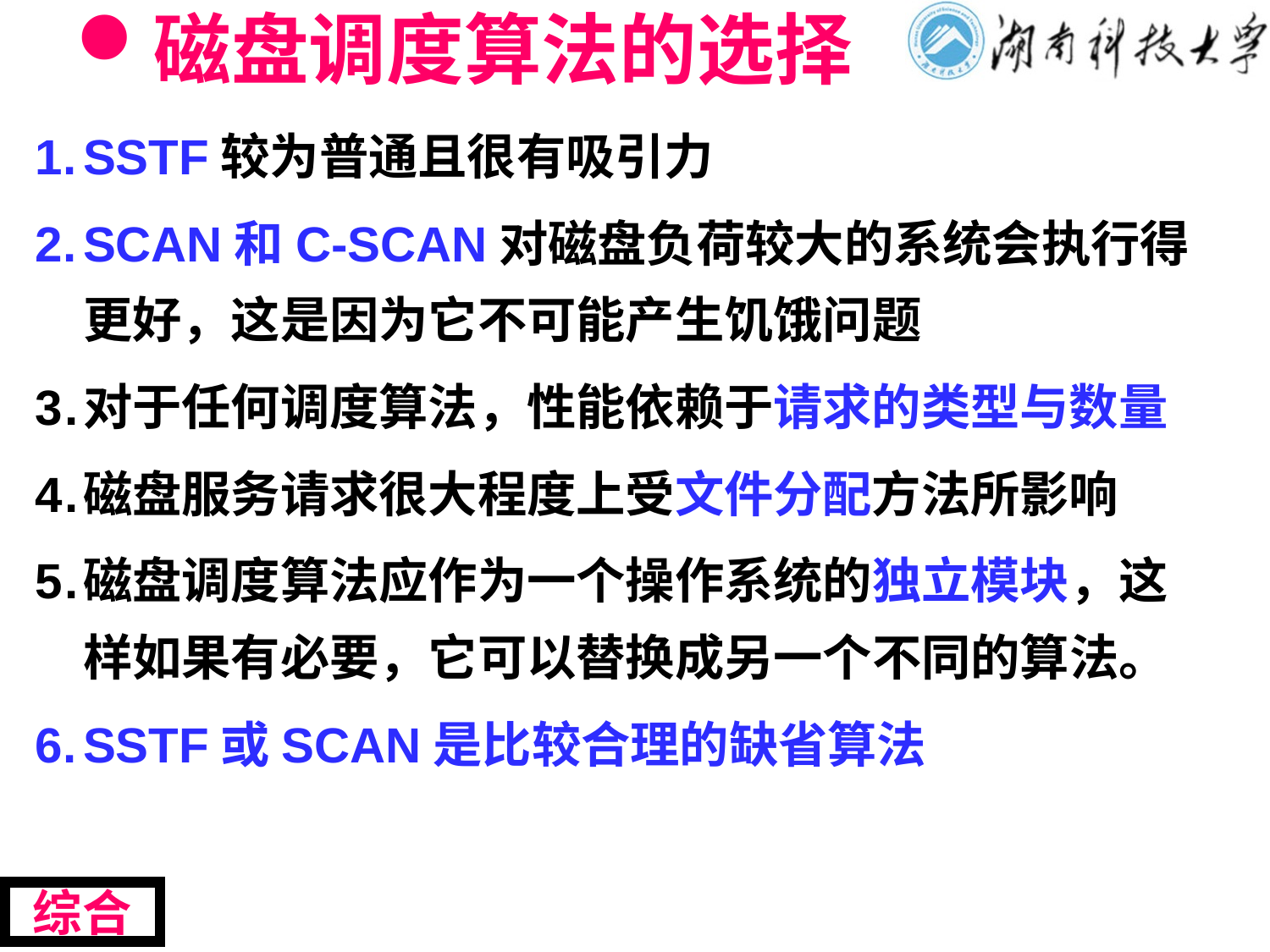

# 磁盘调度算法的选择
SSTF较为普通且很有吸引力
SCAN和C-SCAN对磁盘负荷较大的系统会执行得更好，这是因为它不可能产生饥饿问题
对于任何调度算法，性能依赖于请求的类型与数量
磁盘服务请求很大程度上受文件分配方法所影响
磁盘调度算法应作为一个操作系统的独立模块，这样如果有必要，它可以替换成另一个不同的算法。
SSTF或SCAN是比较合理的缺省算法
综合